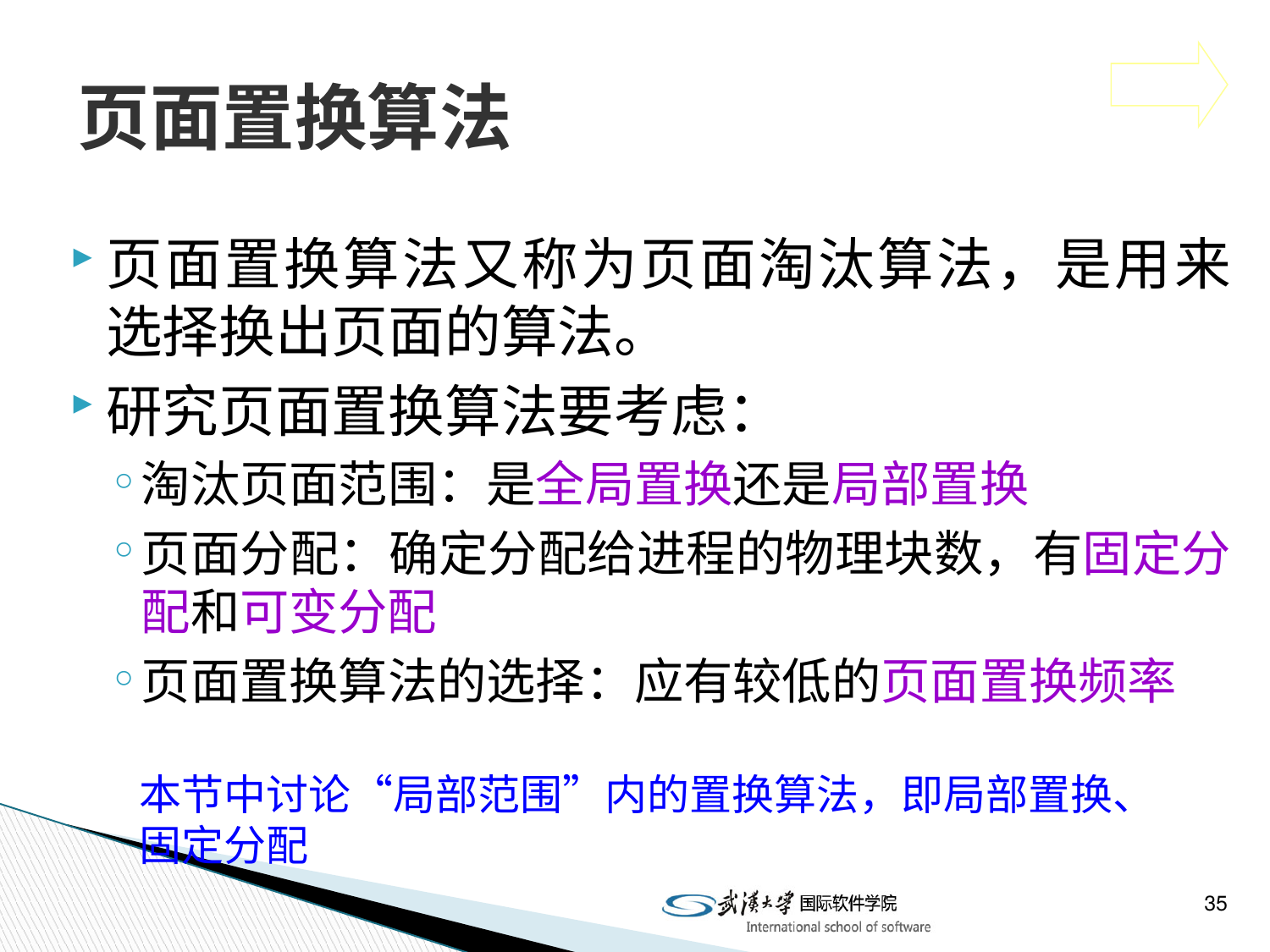

# 页面置换算法

页面置换算法又称为页面淘汰算法，是用来选择换出页面的算法。
研究页面置换算法要考虑：
淘汰页面范围：是全局置换还是局部置换
页面分配：确定分配给进程的物理块数，有固定分配和可变分配
页面置换算法的选择：应有较低的页面置换频率
本节中讨论“局部范围”内的置换算法，即局部置换、固定分配